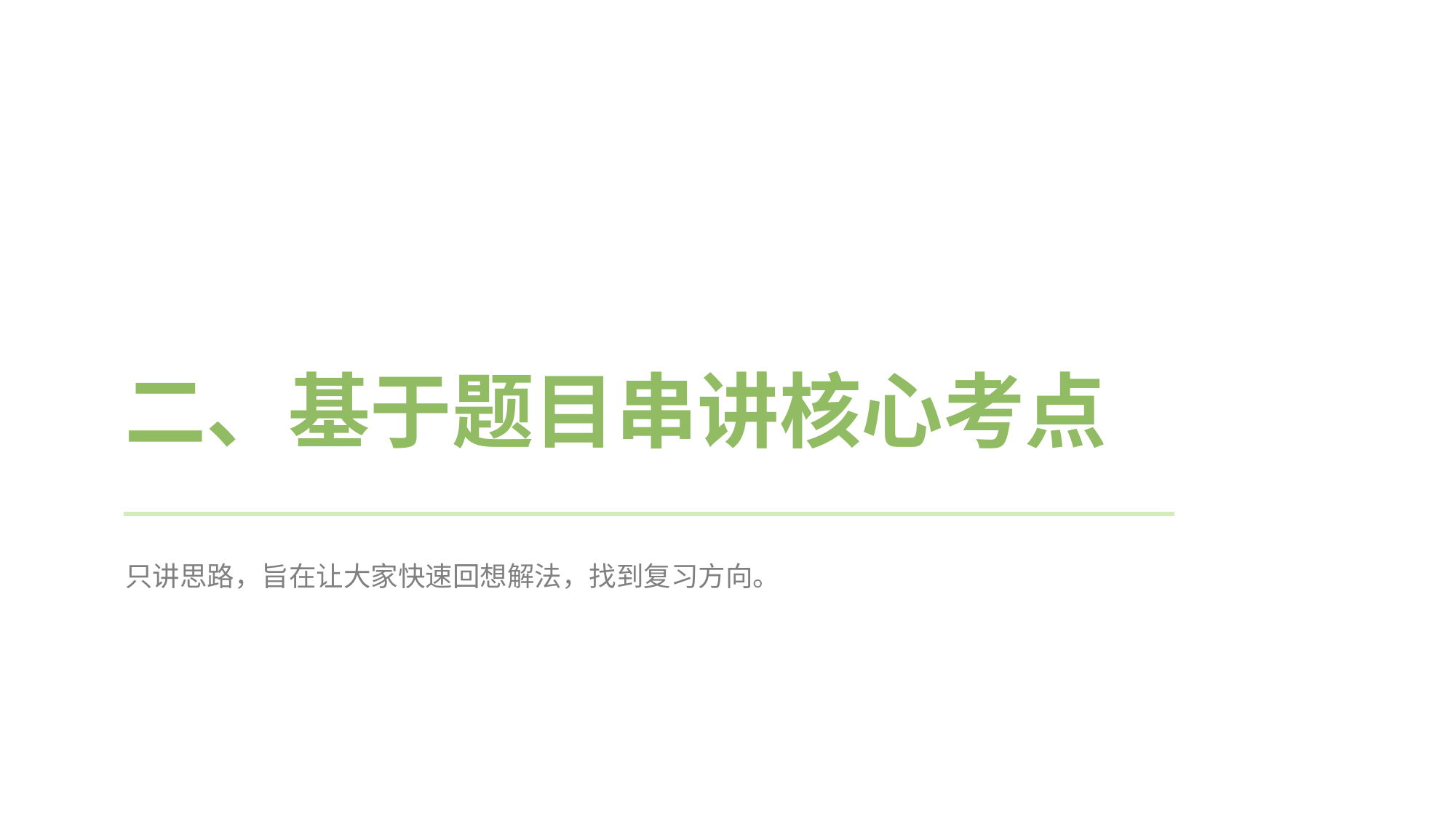

二、基于题目串讲核心考点
只讲思路，旨在让大家快速回想解法，找到复习方向。